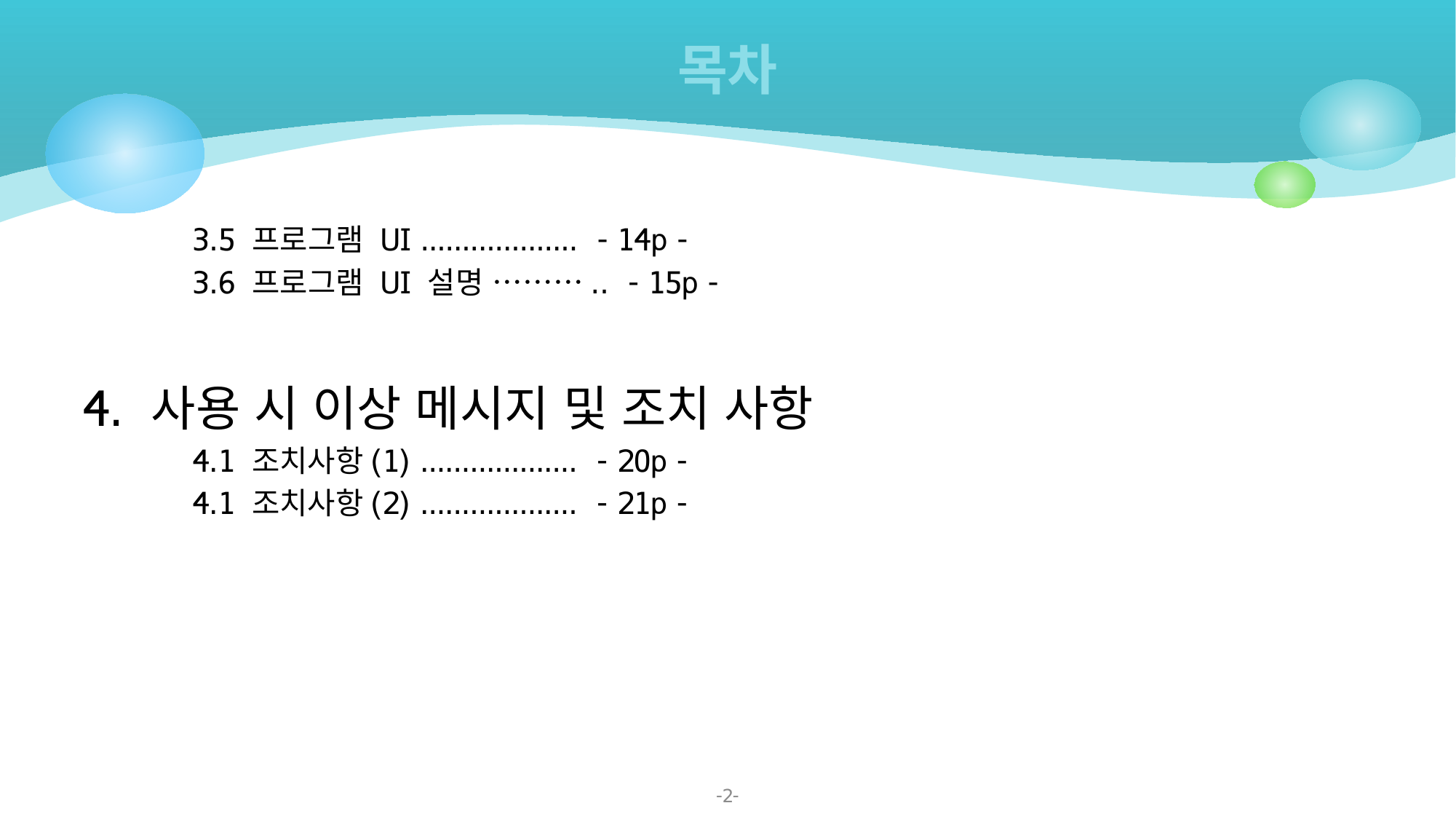

# 목차
	3.5 프로그램 UI ……………….  - 14p -
	3.6 프로그램 UI 설명 ………..  - 15p -

4. 사용 시 이상 메시지 및 조치 사항
	4.1 조치사항(1) ……………….  - 20p -
	4.1 조치사항(2) ……………….  - 21p -

-2-